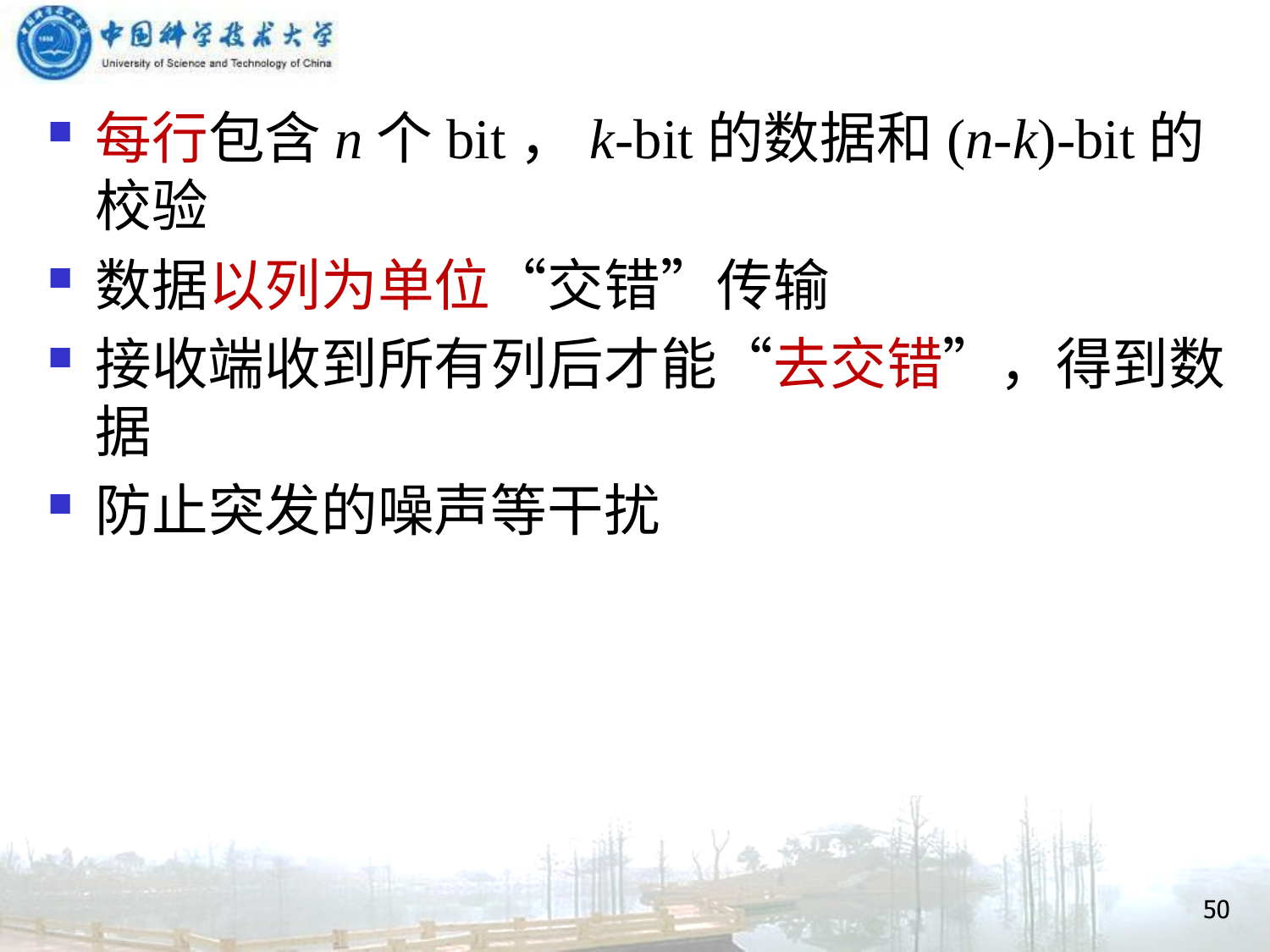

每行包含n个bit，k-bit的数据和(n-k)-bit的校验
数据以列为单位“交错”传输
接收端收到所有列后才能“去交错”，得到数据
防止突发的噪声等干扰
50